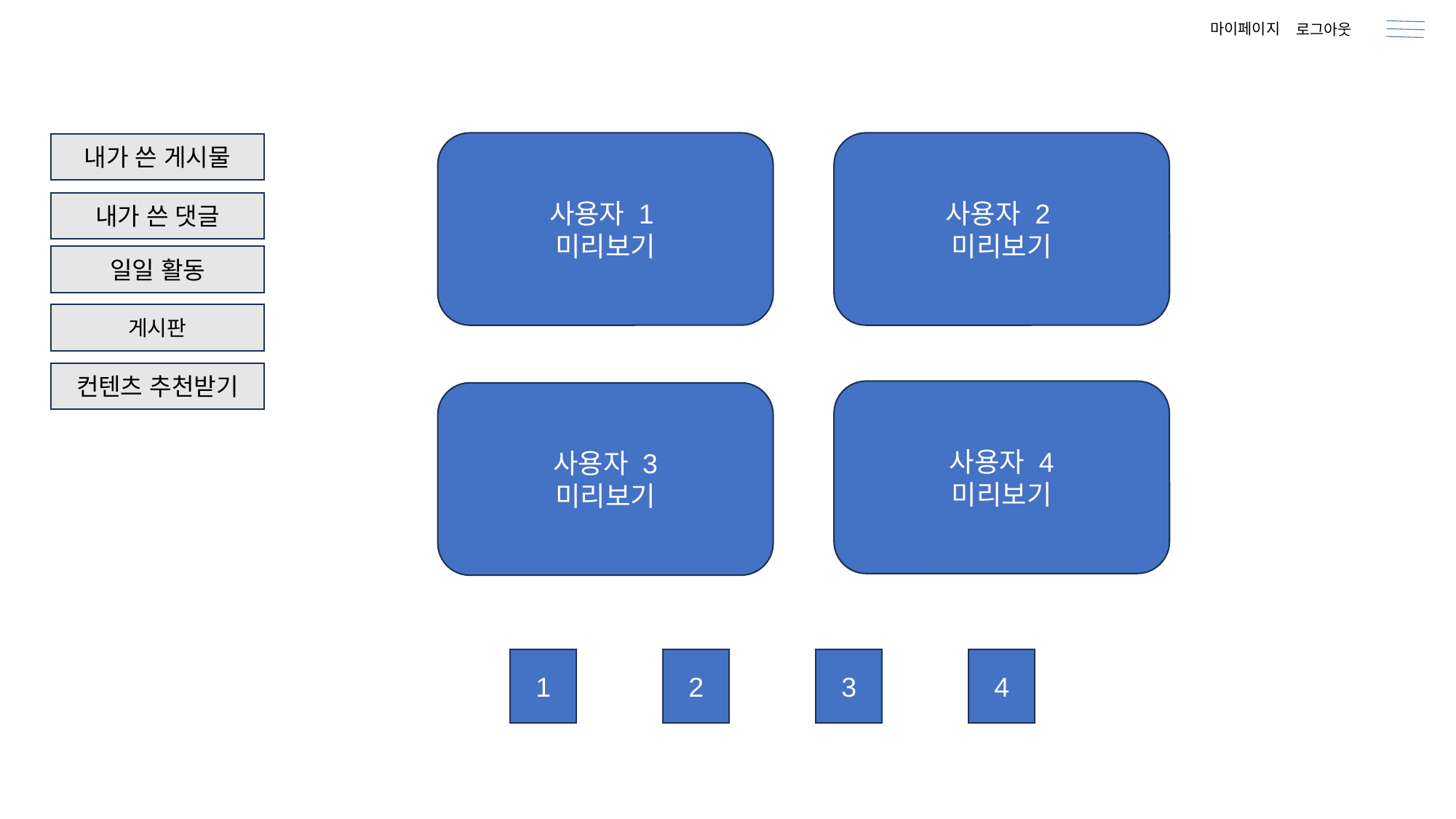

마이페이지
로그아웃
사용자 2
미리보기
사용자 1
미리보기
내가 쓴 게시물
내가 쓴 댓글
일일 활동
게시판
컨텐츠 추천받기
사용자 4
미리보기
사용자 3
미리보기
4
3
1
2